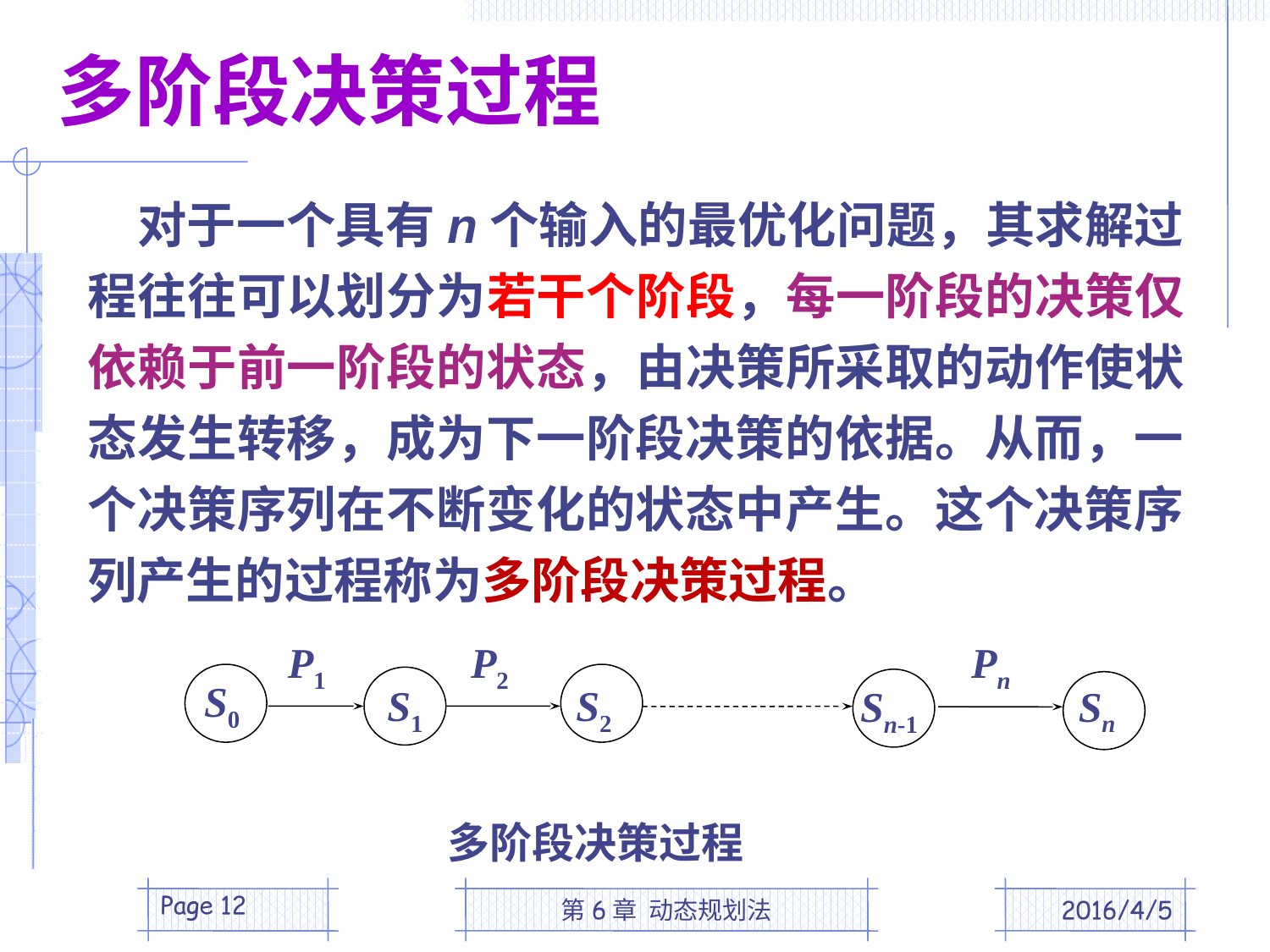

多阶段决策过程
    对于一个具有n个输入的最优化问题，其求解过程往往可以划分为若干个阶段，每一阶段的决策仅依赖于前一阶段的状态，由决策所采取的动作使状态发生转移，成为下一阶段决策的依据。从而，一个决策序列在不断变化的状态中产生。这个决策序列产生的过程称为多阶段决策过程。
P1
P2
Pn

S0
S1
S2
Sn
Sn-1

   多阶段决策过程
Page 12
第6章  动态规划法
2016/4/5